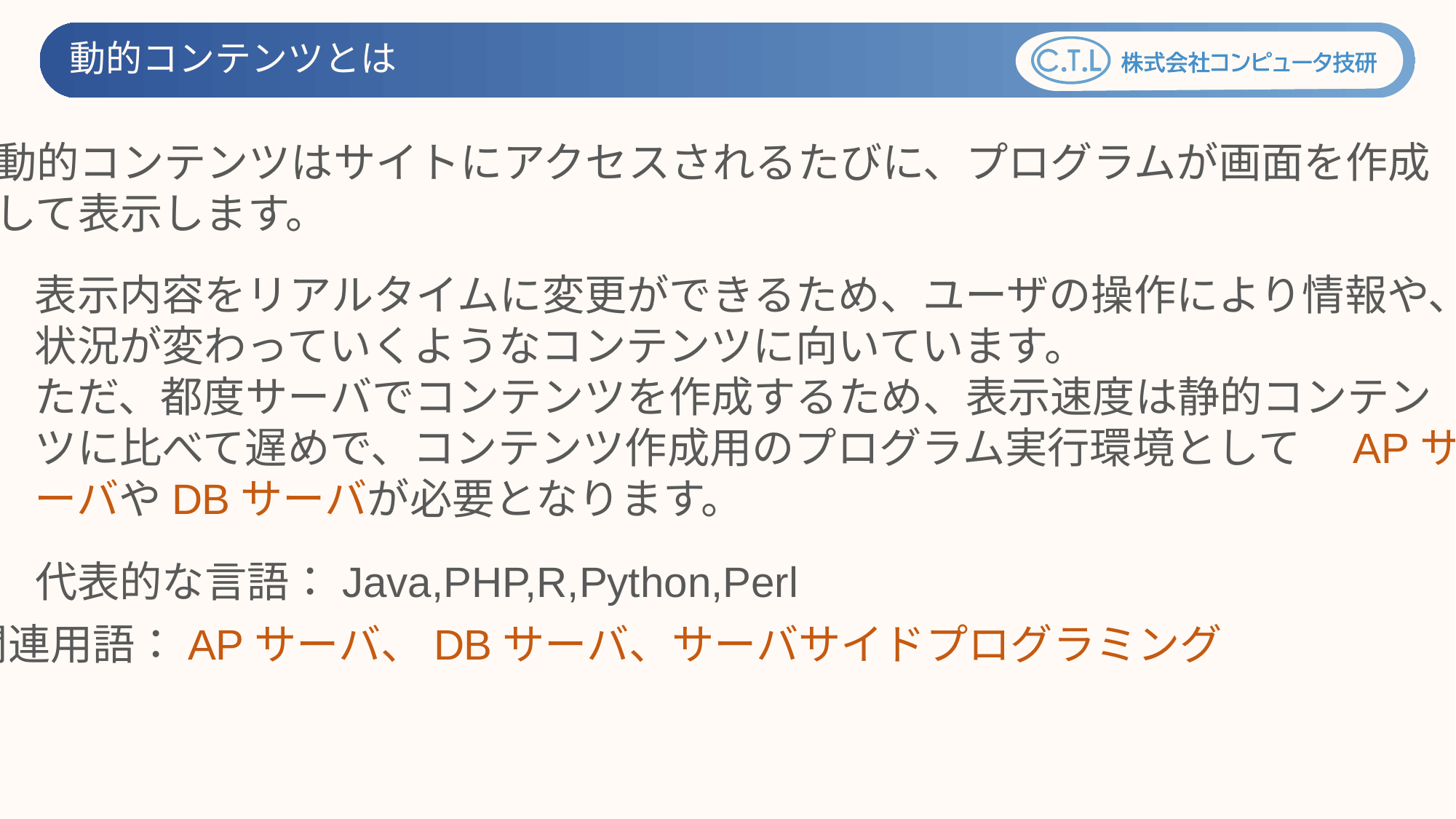

動的コンテンツとは
動的コンテンツはサイトにアクセスされるたびに、プログラムが画面を作成
して表示します。
　表示内容をリアルタイムに変更ができるため、ユーザの操作により情報や、
　状況が変わっていくようなコンテンツに向いています。
　ただ、都度サーバでコンテンツを作成するため、表示速度は静的コンテン
　ツに比べて遅めで、コンテンツ作成用のプログラム実行環境として　APサ
　ーバやDBサーバが必要となります。
代表的な言語：Java,PHP,R,Python,Perl
関連用語：APサーバ、DBサーバ、サーバサイドプログラミング